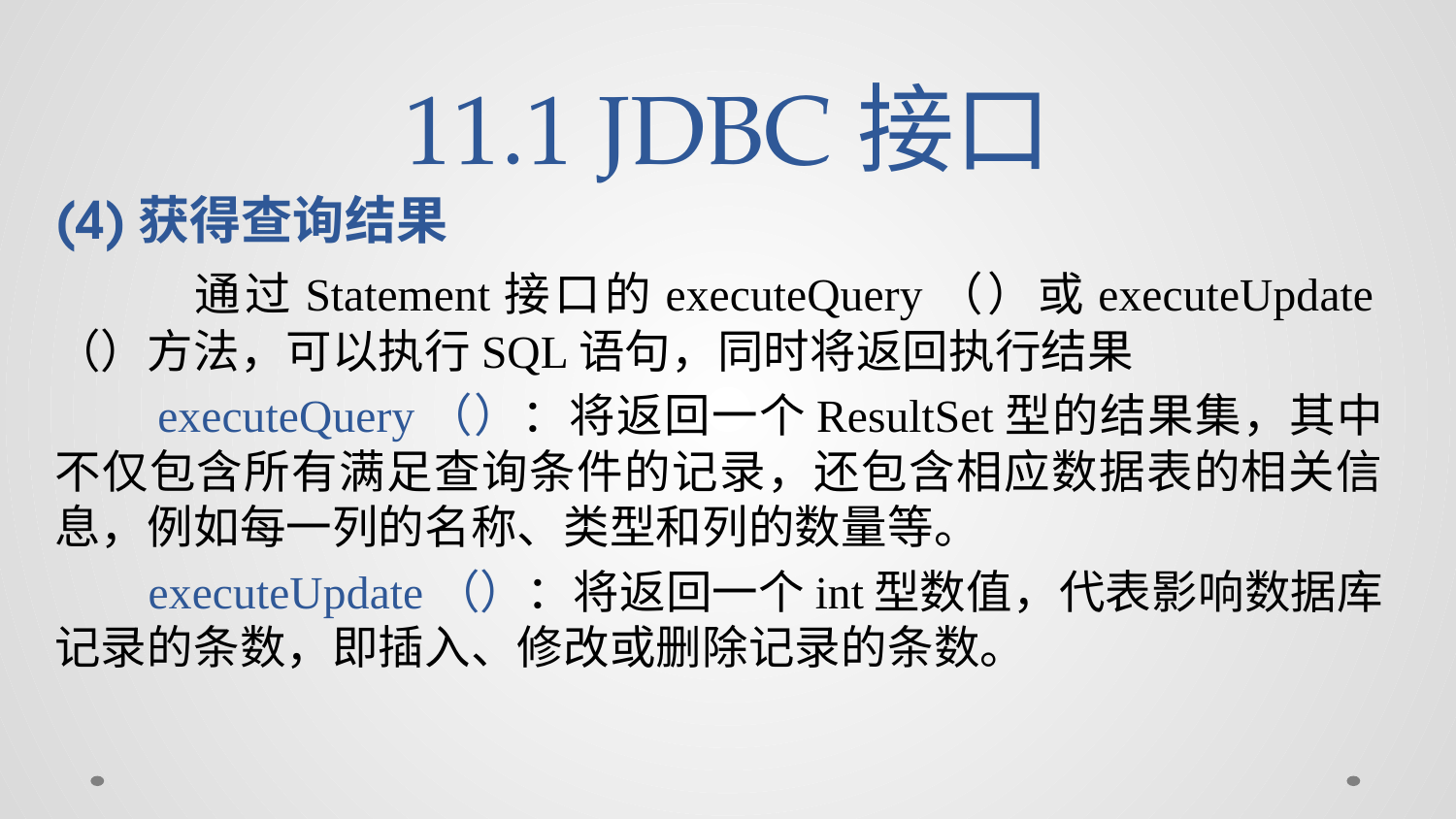

# 11.1 JDBC接口
(4)获得查询结果
        通过Statement接口的executeQuery（）或executeUpdate（）方法，可以执行SQL语句，同时将返回执行结果
        executeQuery（）：将返回一个ResultSet型的结果集，其中不仅包含所有满足查询条件的记录，还包含相应数据表的相关信息，例如每一列的名称、类型和列的数量等。
        executeUpdate（）：将返回一个int型数值，代表影响数据库记录的条数，即插入、修改或删除记录的条数。